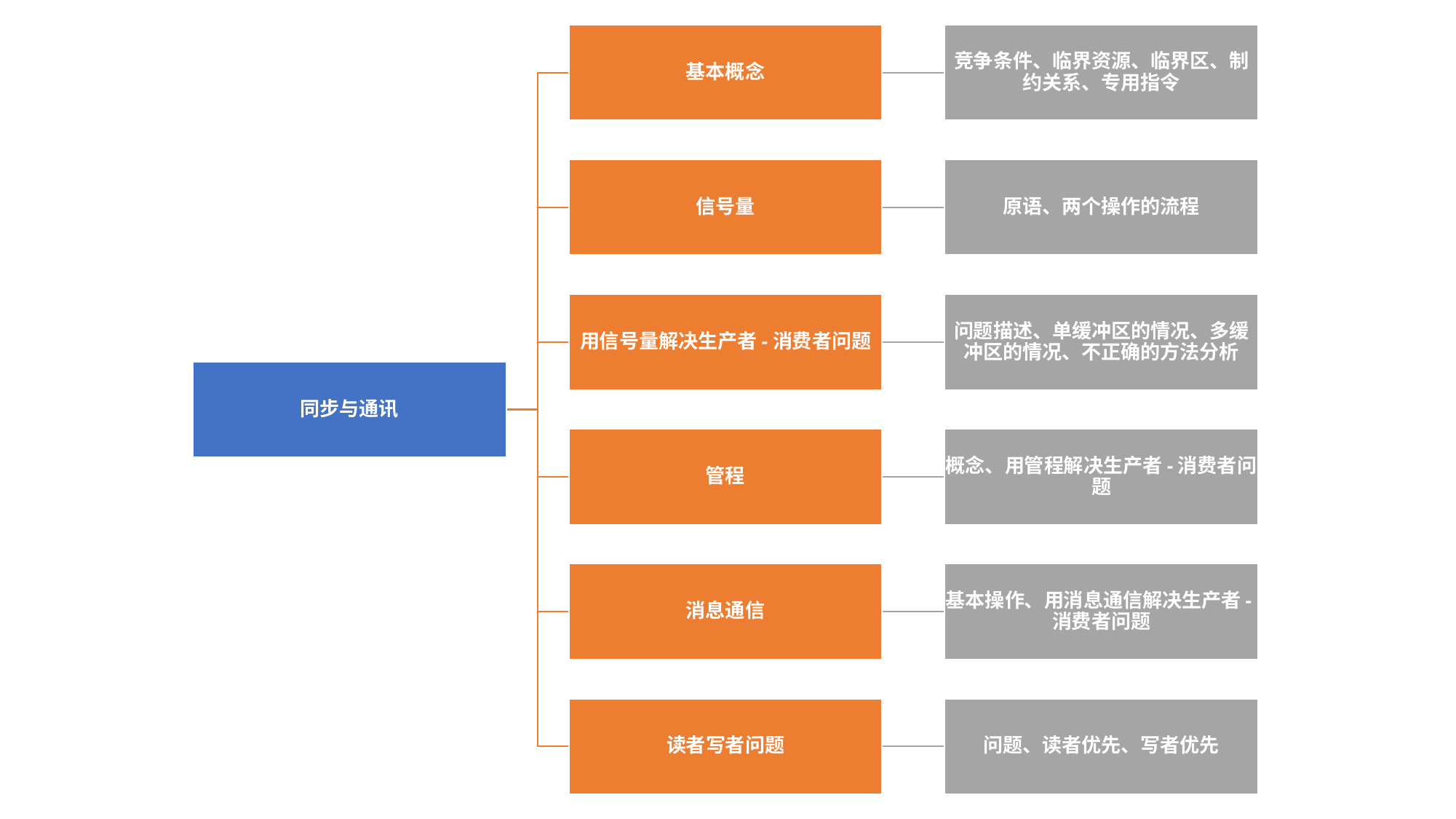

同步与通讯
基本概念
竞争条件、临界资源、临界区、制约关系、专用指令
信号量
原语、两个操作的流程
用信号量解决生产者-消费者问题
问题描述、单缓冲区的情况、多缓冲区的情况、不正确的方法分析
管程
概念、用管程解决生产者-消费者问题
消息通信
基本操作、用消息通信解决生产者-消费者问题
读者写者问题
问题、读者优先、写者优先